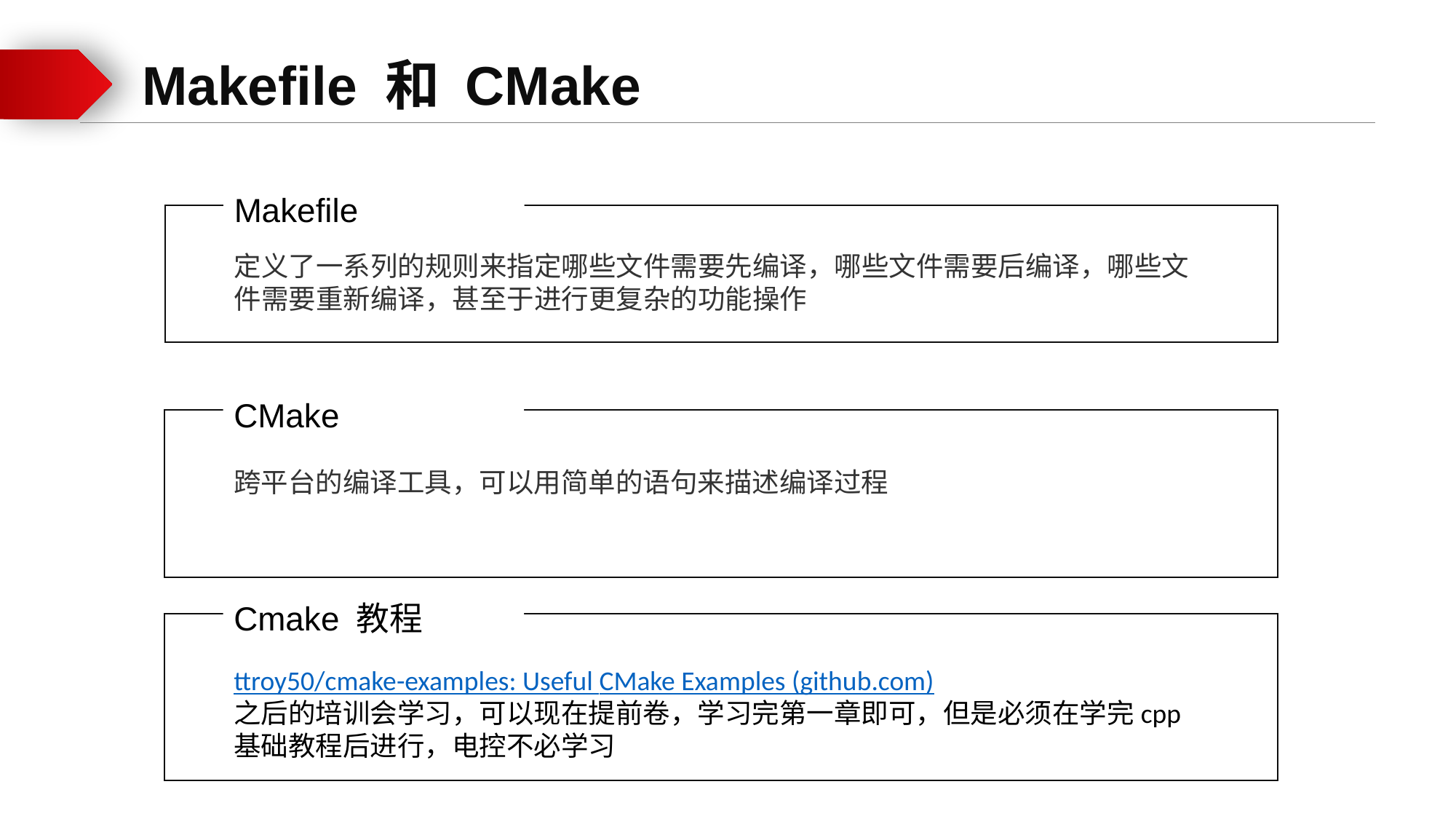

Makefile 和 CMake
Makefile

定义了一系列的规则来指定哪些文件需要先编译，哪些文件需要后编译，哪些文件需要重新编译，甚至于进行更复杂的功能操作
CMake

跨平台的编译工具，可以用简单的语句来描述编译过程
Cmake 教程

ttroy50/cmake-examples: Useful CMake Examples (github.com)
之后的培训会学习，可以现在提前卷，学习完第一章即可，但是必须在学完cpp基础教程后进行，电控不必学习